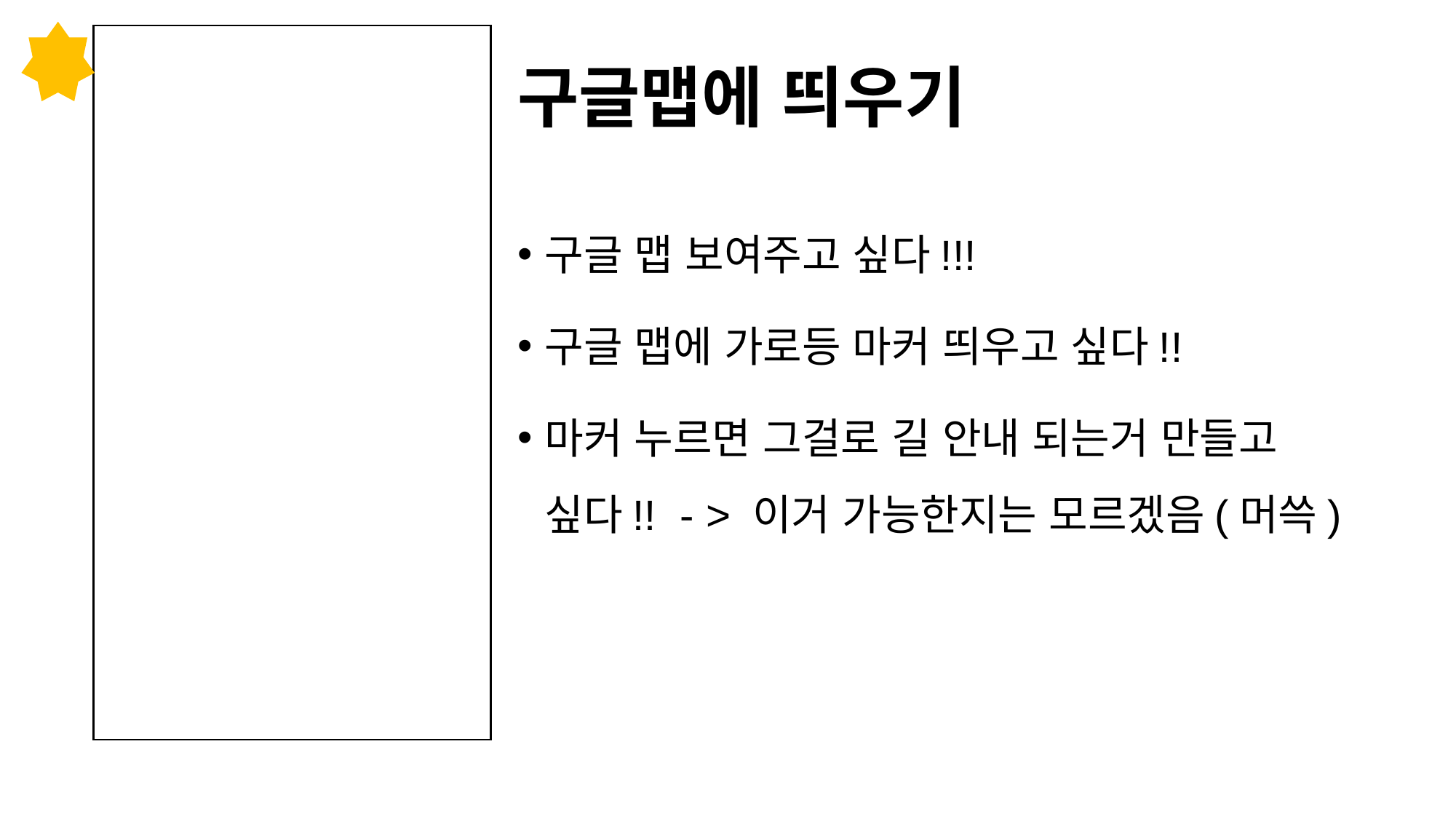

# 구글맵에 띄우기
구글 맵 보여주고 싶다!!!
구글 맵에 가로등 마커 띄우고 싶다!!
마커 누르면 그걸로 길 안내 되는거 만들고 싶다!!  - > 이거 가능한지는 모르겠음(머쓱)